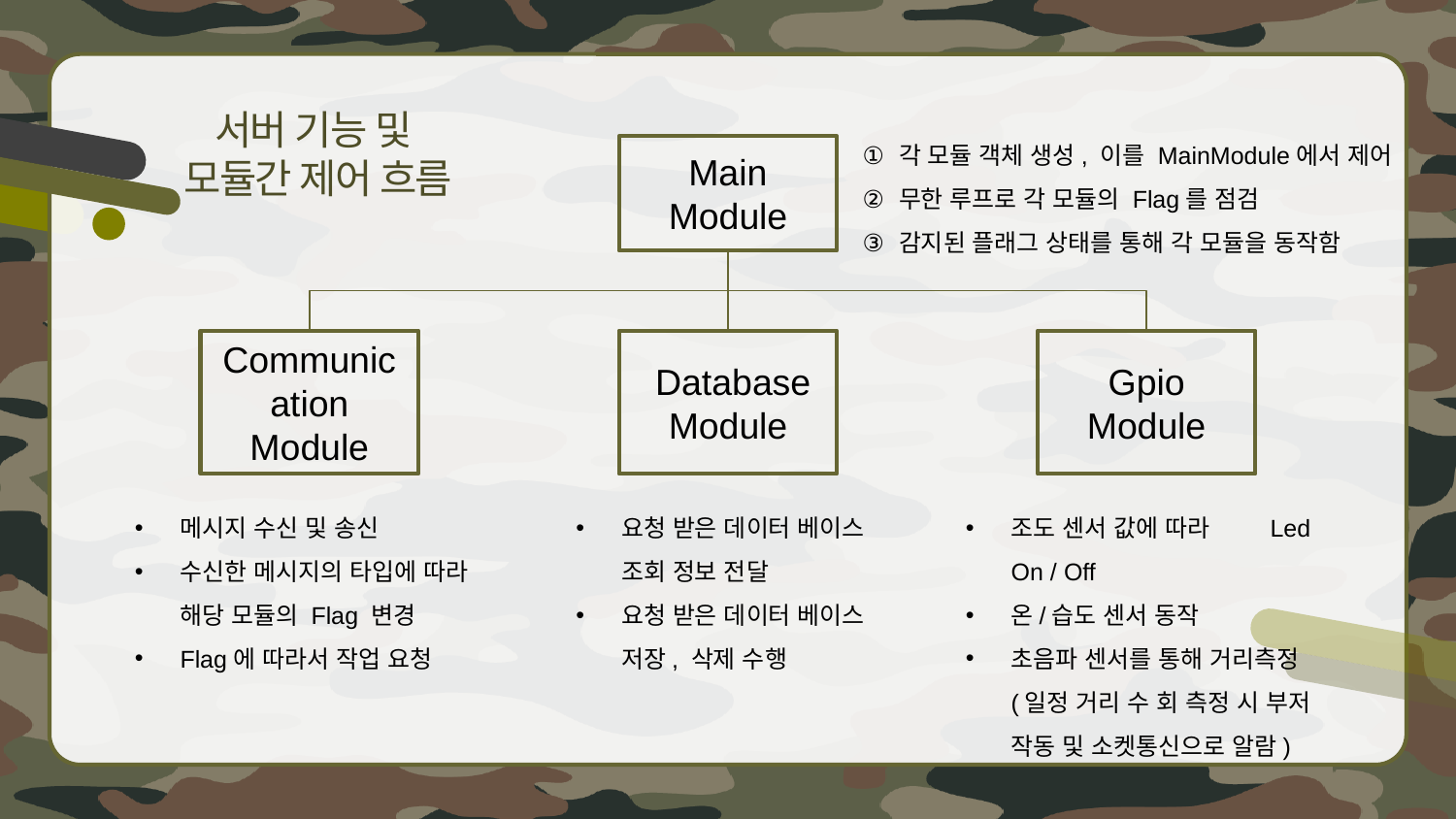

서버 기능 및
모듈간 제어 흐름

각 모듈 객체 생성, 이를 MainModule에서 제어
무한 루프로 각 모듈의 Flag를 점검
감지된 플래그 상태를 통해 각 모듈을 동작함
Main Module

Communication
Module
 Database
Module
Gpio
Module
메시지 수신 및 송신
수신한 메시지의 타입에 따라 해당 모듈의 Flag 변경
Flag에 따라서 작업 요청
요청 받은 데이터 베이스 조회 정보 전달
요청 받은 데이터 베이스 저장, 삭제 수행
조도 센서 값에 따라        Led On / Off
온/습도 센서 동작
초음파 센서를 통해 거리측정(일정 거리 수 회 측정 시 부저 작동 및 소켓통신으로 알람)